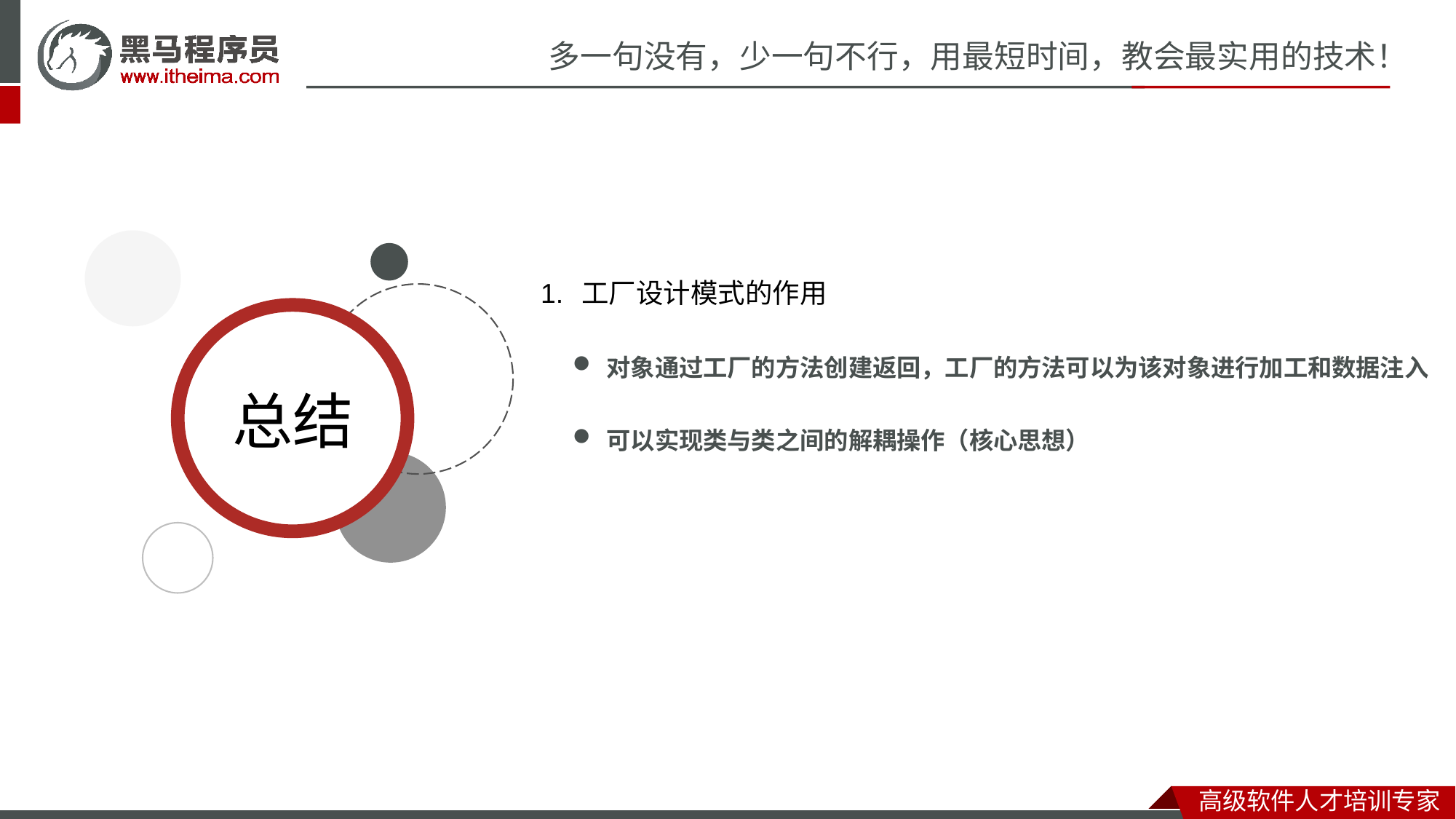

工厂设计模式的作用
对象通过工厂的方法创建返回，工厂的方法可以为该对象进行加工和数据注入
可以实现类与类之间的解耦操作（核心思想）